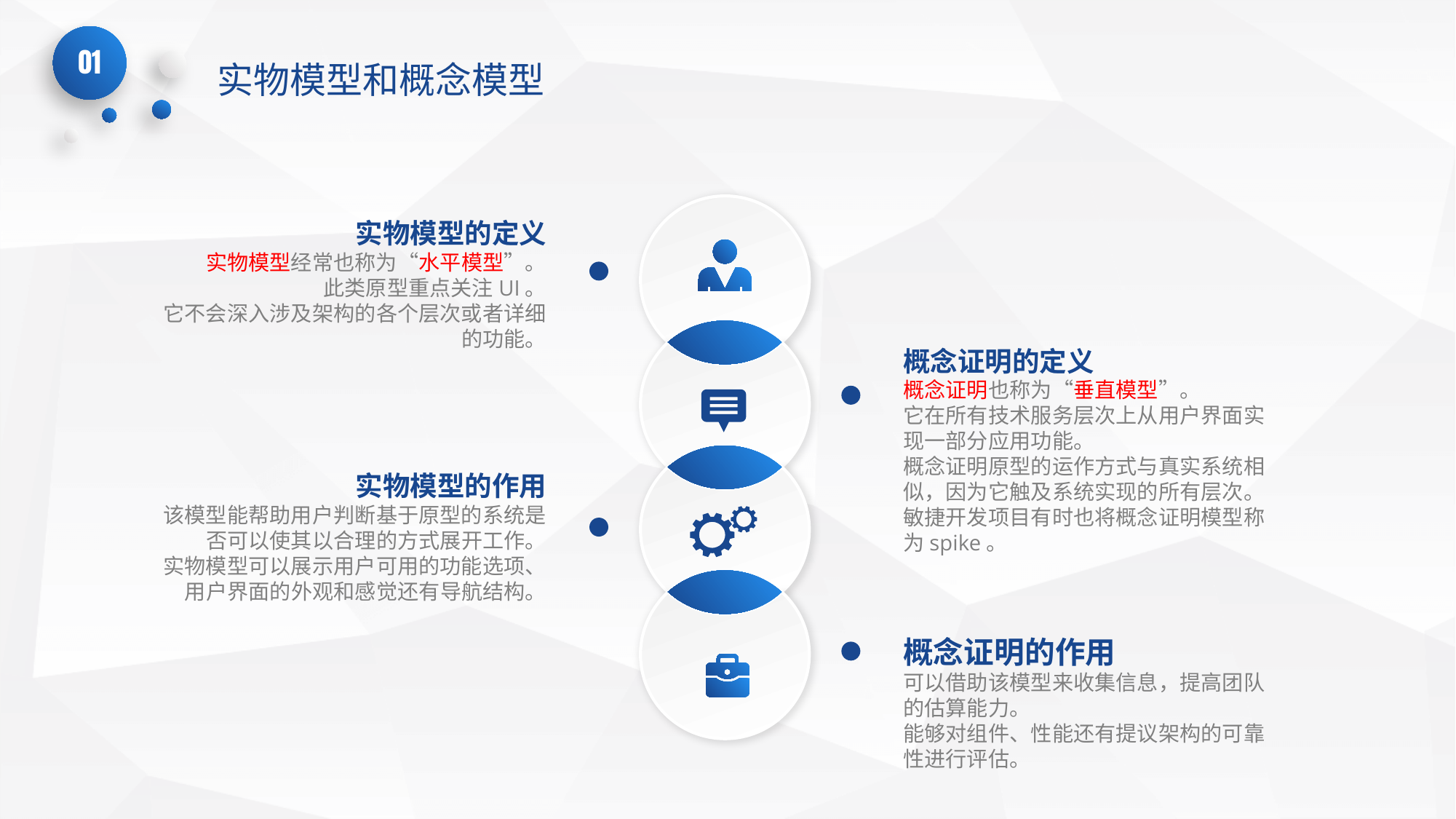

01

实物模型和概念模型

实物模型的定义
实物模型经常也称为“水平模型”。
此类原型重点关注UI。
它不会深入涉及架构的各个层次或者详细的功能。

概念证明的定义
概念证明也称为“垂直模型”。
它在所有技术服务层次上从用户界面实现一部分应用功能。
概念证明原型的运作方式与真实系统相似，因为它触及系统实现的所有层次。
敏捷开发项目有时也将概念证明模型称为spike。

实物模型的作用
该模型能帮助用户判断基于原型的系统是否可以使其以合理的方式展开工作。
实物模型可以展示用户可用的功能选项、用户界面的外观和感觉还有导航结构。

概念证明的作用
可以借助该模型来收集信息，提高团队的估算能力。
能够对组件、性能还有提议架构的可靠性进行评估。